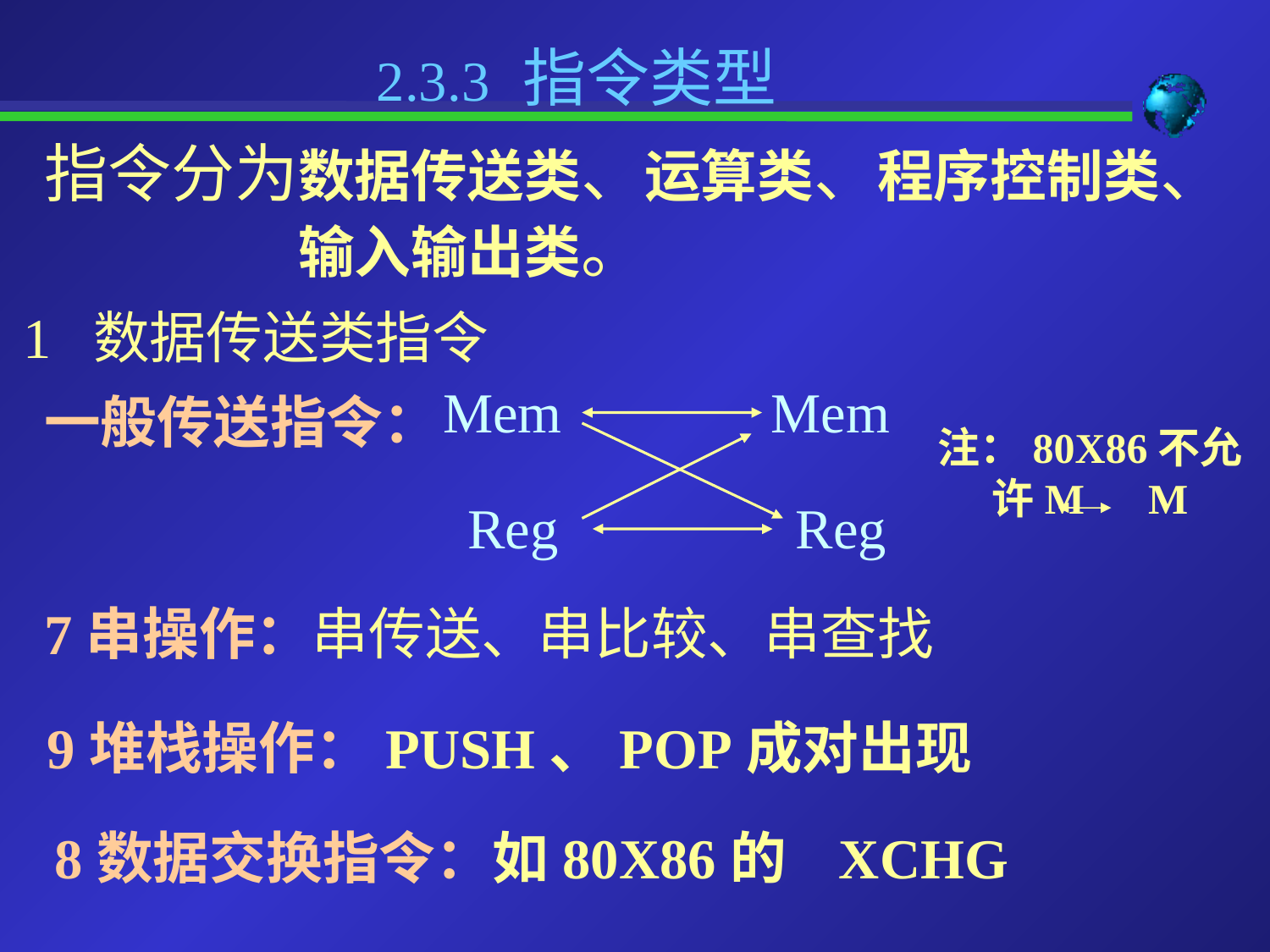

2.3.3 指令类型
指令分为数据传送类、运算类、程序控制类、  		输入输出类。
1  数据传送类指令
Mem
Mem
一般传送指令：

注：80X86不允许M      M

Reg

Reg

7串操作：串传送、串比较、串查找
9堆栈操作：PUSH、POP成对出现
8数据交换指令：如80X86的   XCHG
37